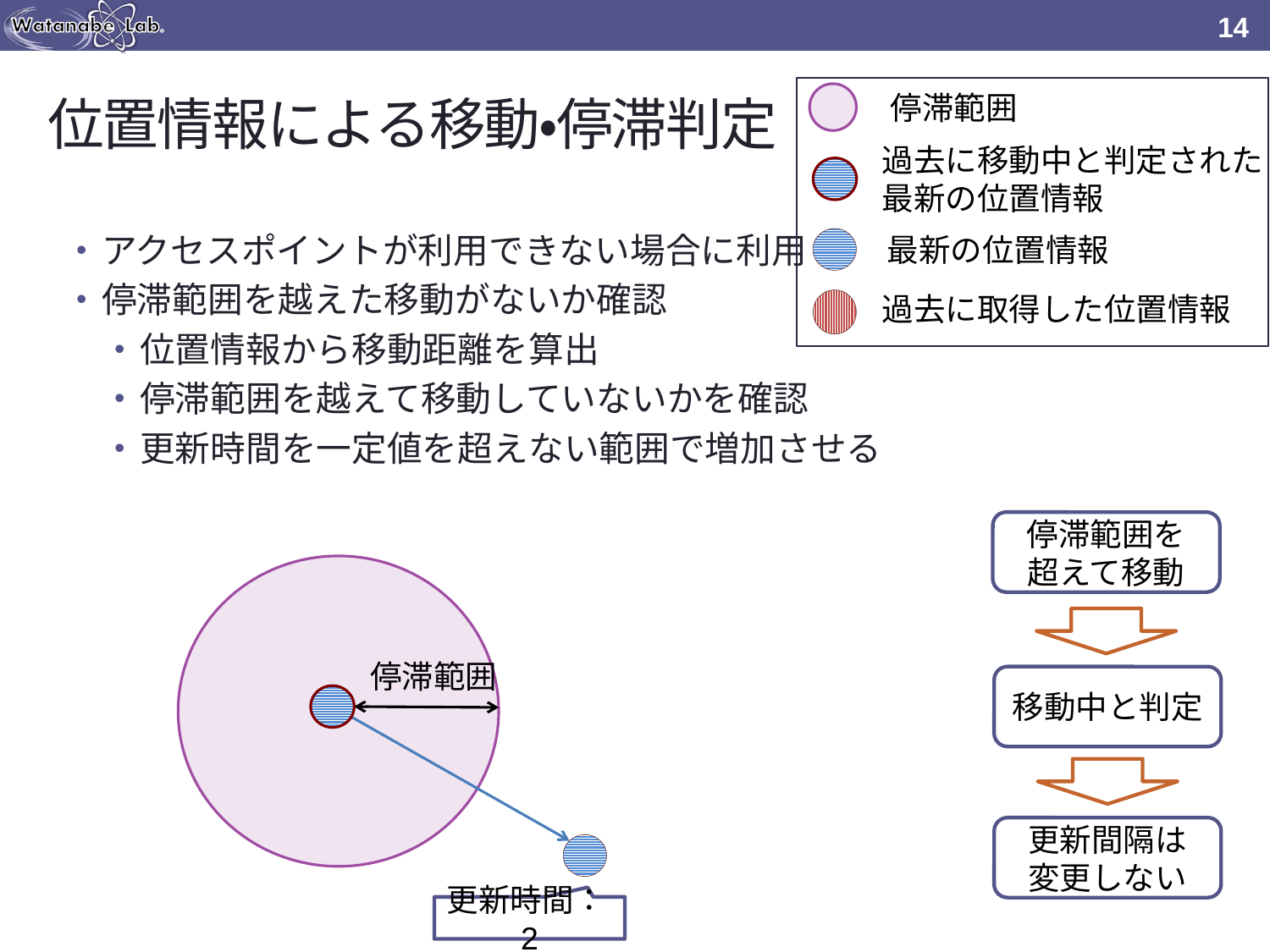

14
# 位置情報による移動・停滞判定

停滞範囲

過去に移動中と判定された
最新の位置情報

最新の位置情報

過去に取得した位置情報

アクセスポイントが利用できない場合に利用
停滞範囲を越えた移動がないか確認
位置情報から移動距離を算出
停滞範囲を越えて移動していないかを確認
更新時間を一定値を超えない範囲で増加させる

停滞範囲を
超えて移動

停滞範囲
移動中と判定

更新間隔は
変更しない

更新時間：2